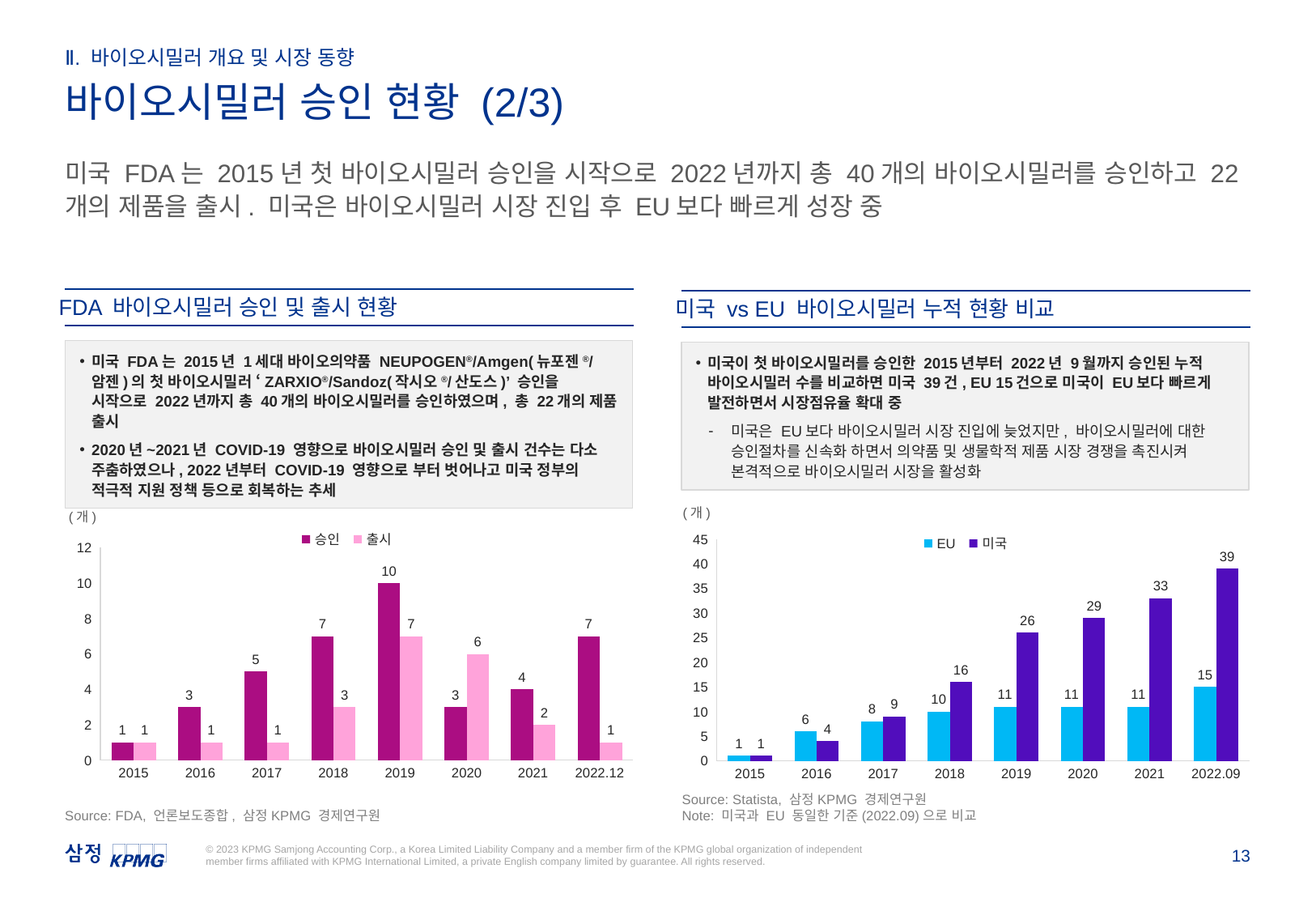

Ⅱ. 바이오시밀러 개요 및 시장 동향
바이오시밀러 승인 현황 (2/3)
미국 FDA는 2015년 첫 바이오시밀러 승인을 시작으로 2022년까지 총 40개의 바이오시밀러를 승인하고 22개의 제품을 출시. 미국은 바이오시밀러 시장 진입 후 EU보다 빠르게 성장 중
FDA 바이오시밀러 승인 및 출시 현황
미국 vs EU 바이오시밀러 누적 현황 비교
미국 FDA는 2015년 1세대 바이오의약품 NEUPOGEN®/Amgen(뉴포젠®/암젠)의 첫 바이오시밀러 ‘ZARXIO®/Sandoz(작시오®/산도스)’ 승인을 시작으로 2022년까지 총 40개의 바이오시밀러를 승인하였으며, 총 22개의 제품 출시
2020년~2021년 COVID-19 영향으로 바이오시밀러 승인 및 출시 건수는 다소 주춤하였으나, 2022년부터 COVID-19 영향으로 부터 벗어나고 미국 정부의 적극적 지원 정책 등으로 회복하는 추세
미국이 첫 바이오시밀러를 승인한 2015년부터 2022년 9월까지 승인된 누적 바이오시밀러 수를 비교하면 미국 39건, EU 15건으로 미국이 EU보다 빠르게 발전하면서 시장점유율 확대 중
미국은 EU보다 바이오시밀러 시장 진입에 늦었지만, 바이오시밀러에 대한 승인절차를 신속화 하면서 의약품 및 생물학적 제품 시장 경쟁을 촉진시켜 본격적으로 바이오시밀러 시장을 활성화
(개)
(개)

### Chart

| Category | 승인 | 출시 |
|---|---|---|
| 2015 | 1.0 | 1.0 |
| 2016 | 3.0 | 1.0 |
| 2017 | 5.0 | 1.0 |
| 2018 | 7.0 | 3.0 |
| 2019 | 10.0 | 7.0 |
| 2020 | 3.0 | 6.0 |
| 2021 | 4.0 | 2.0 |
| 2022.12 | 7.0 | 1.0 |

### Chart

| Category | EU | 미국 |
|---|---|---|
| 2015 | 1.0 | 1.0 |
| 2016 | 6.0 | 4.0 |
| 2017 | 8.0 | 9.0 |
| 2018 | 10.0 | 16.0 |
| 2019 | 11.0 | 26.0 |
| 2020 | 11.0 | 29.0 |
| 2021 | 11.0 | 33.0 |
| 2022.09 | 15.0 | 39.0 |
Source: Statista, 삼정KPMG 경제연구원
Note: 미국과 EU 동일한 기준(2022.09)으로 비교
Source: FDA, 언론보도종합, 삼정KPMG 경제연구원